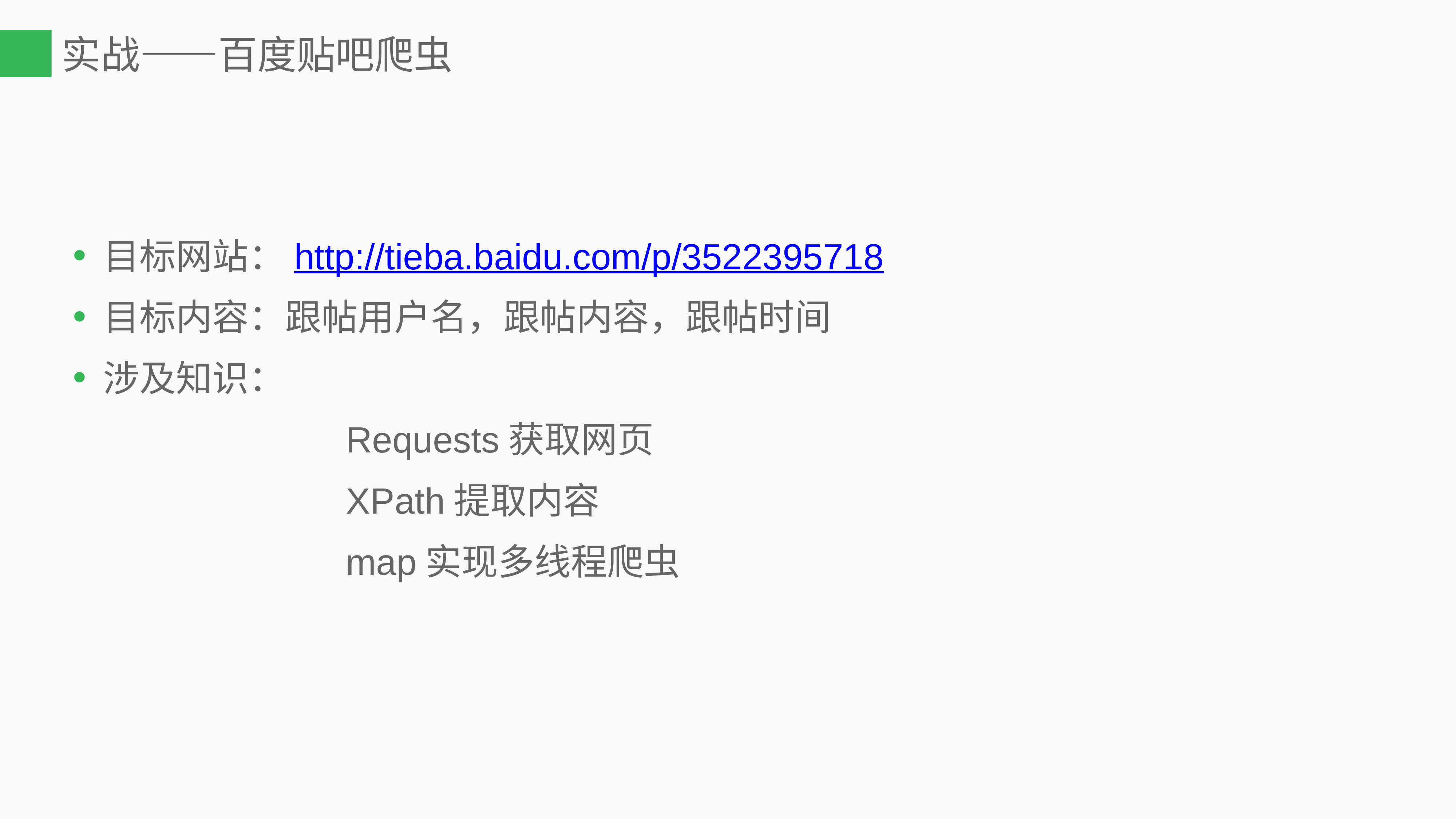

# 实战——百度贴吧爬虫
目标网站：http://tieba.baidu.com/p/3522395718
目标内容：跟帖用户名，跟帖内容，跟帖时间
涉及知识：
					Requests获取网页
					XPath提取内容
					map实现多线程爬虫